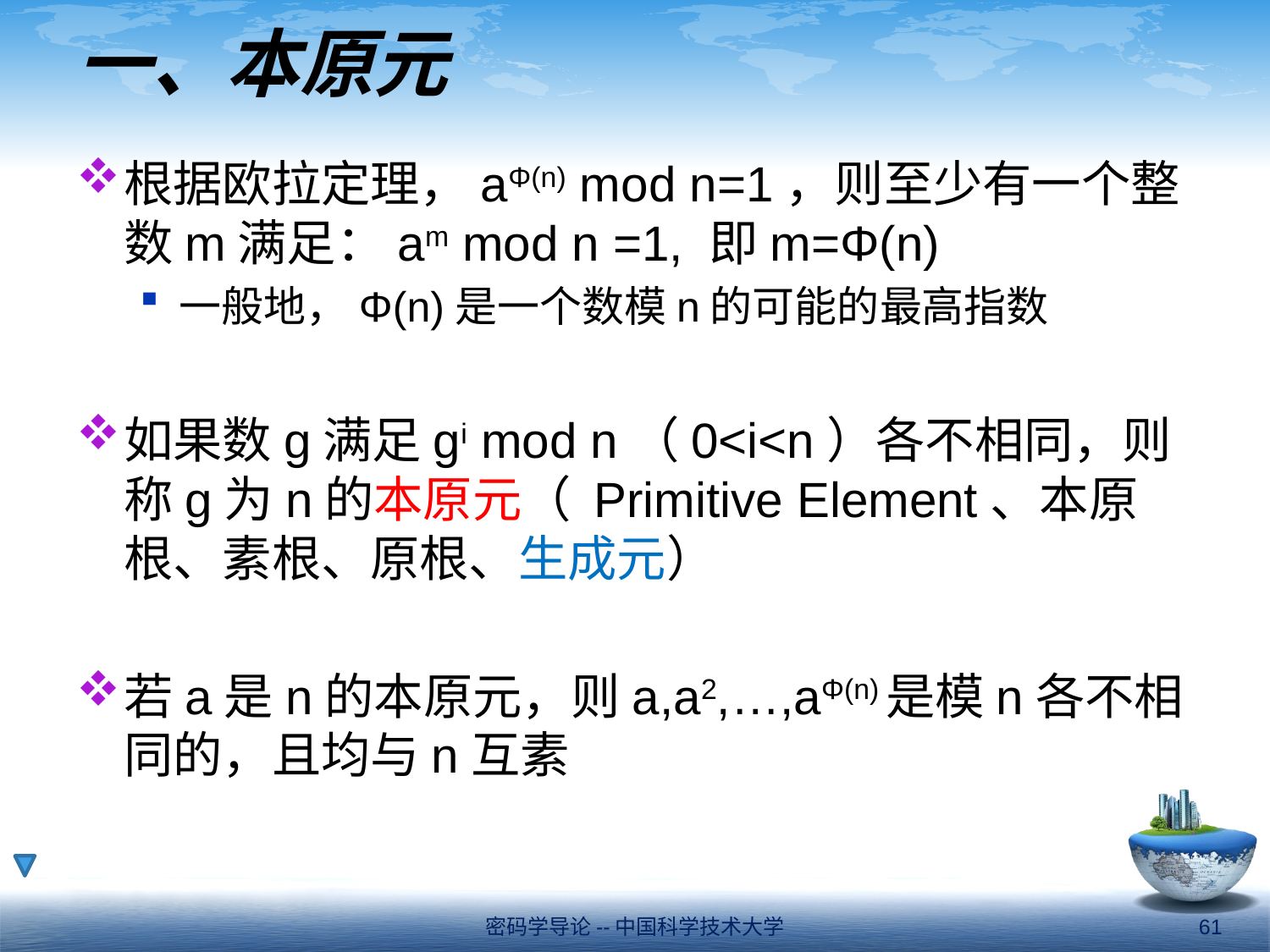

# 一、本原元
根据欧拉定理，aΦ(n) mod n=1，则至少有一个整数m满足：am mod n =1, 即m=Φ(n)
一般地，Φ(n)是一个数模n的可能的最高指数

如果数g满足gi mod n（0<i<n）各不相同，则称g为n的本原元（ Primitive Element、本原根、素根、原根、生成元）

若a是n的本原元，则a,a2,…,aΦ(n)是模n各不相同的，且均与n互素

密码学导论--中国科学技术大学
61